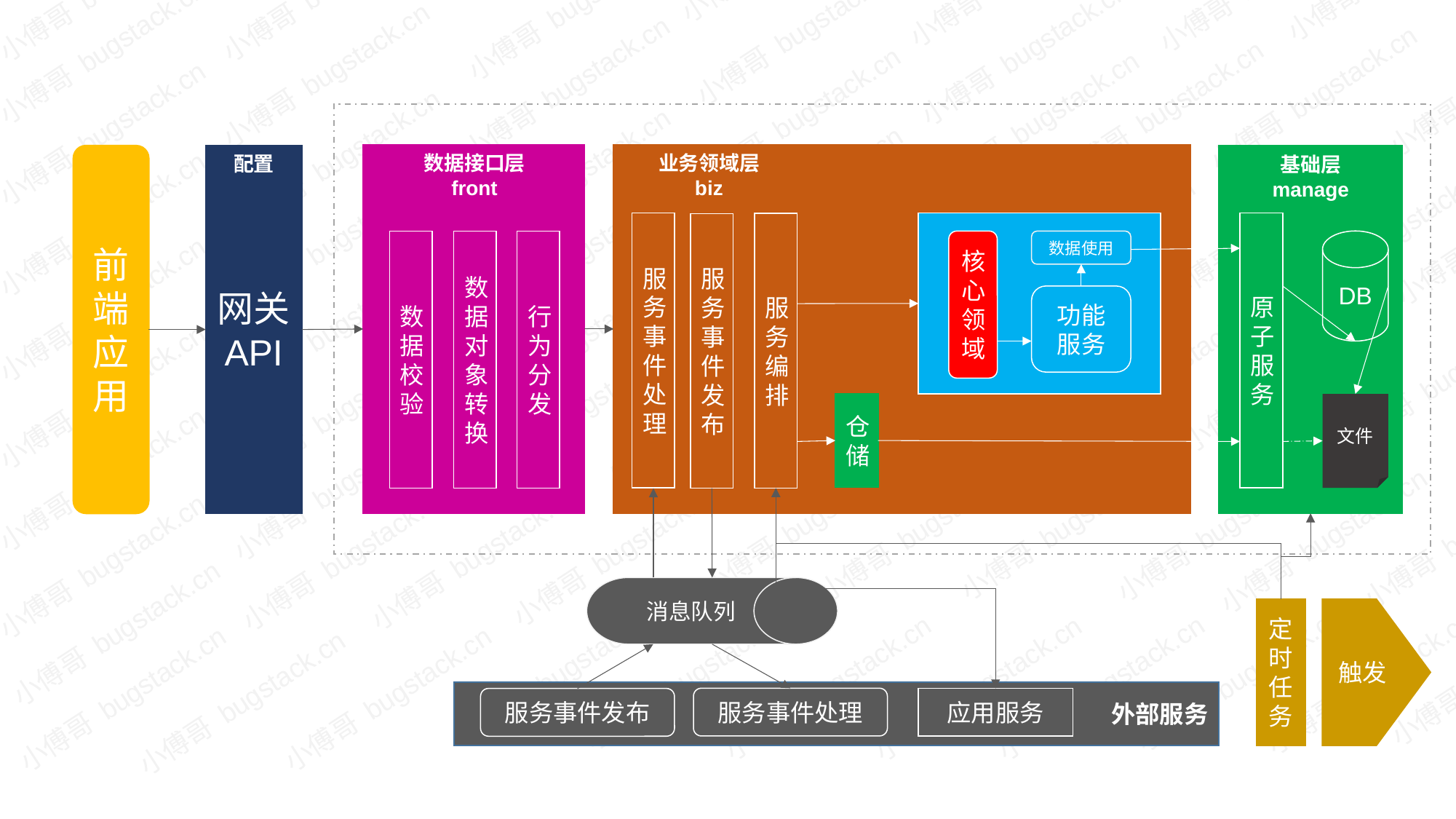

数据接口层
front
业务领域层
biz
前端应用
网关
API

配置
基础层
manage
原子服务

服务事件处理
服务编排
服务事件发布
数据校验
数据对象转换
DB
行为分发
数据使用
核心领域
功能服务
仓储
文件
消息队列
定时任务
触发
外部服务
服务事件处理
应用服务
服务事件发布